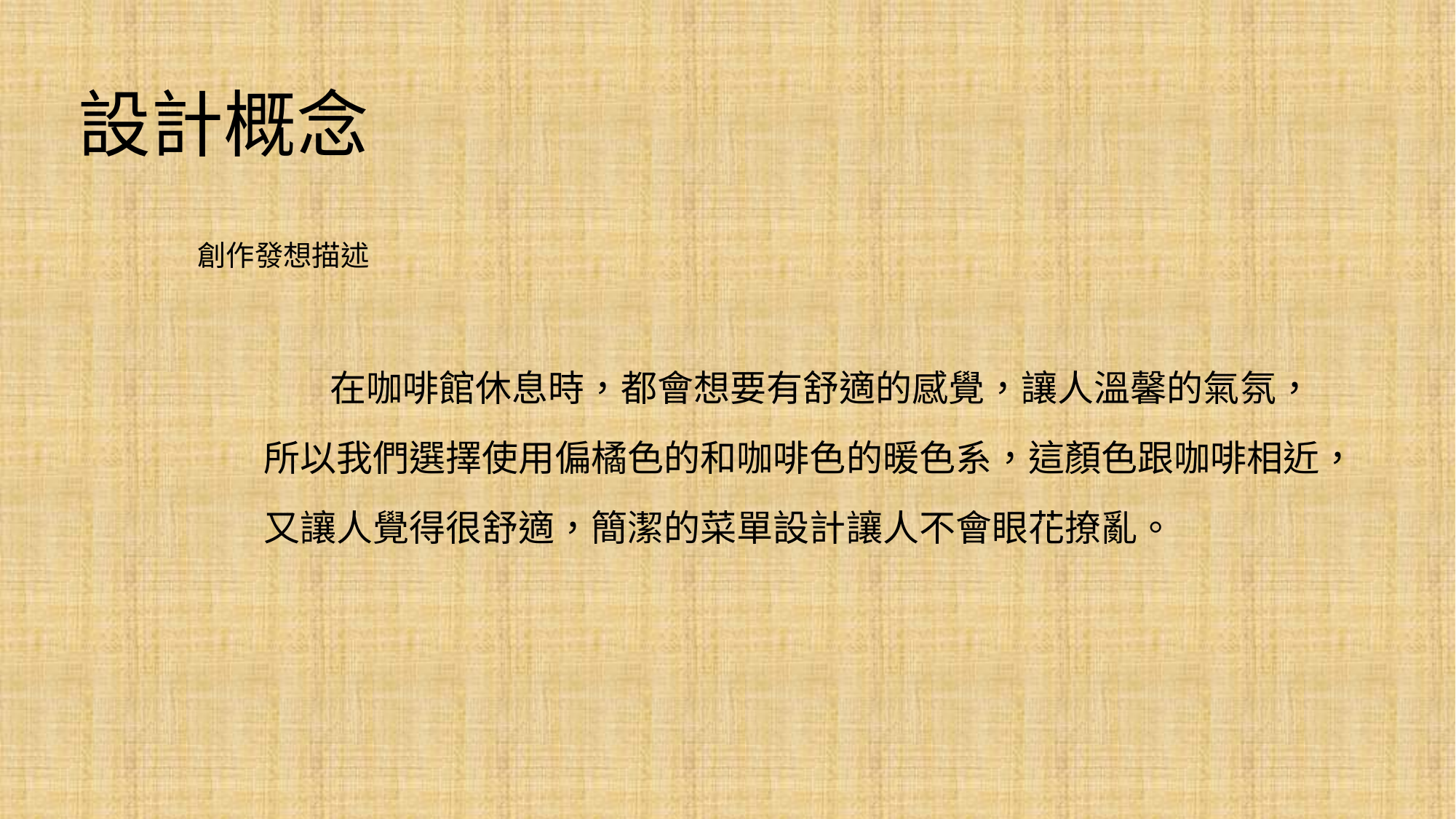

# 設計概念
創作發想描述
       在咖啡館休息時，都會想要有舒適的感覺，讓人溫馨的氣氛，所以我們選擇使用偏橘色的和咖啡色的暖色系，這顏色跟咖啡相近，又讓人覺得很舒適，簡潔的菜單設計讓人不會眼花撩亂。